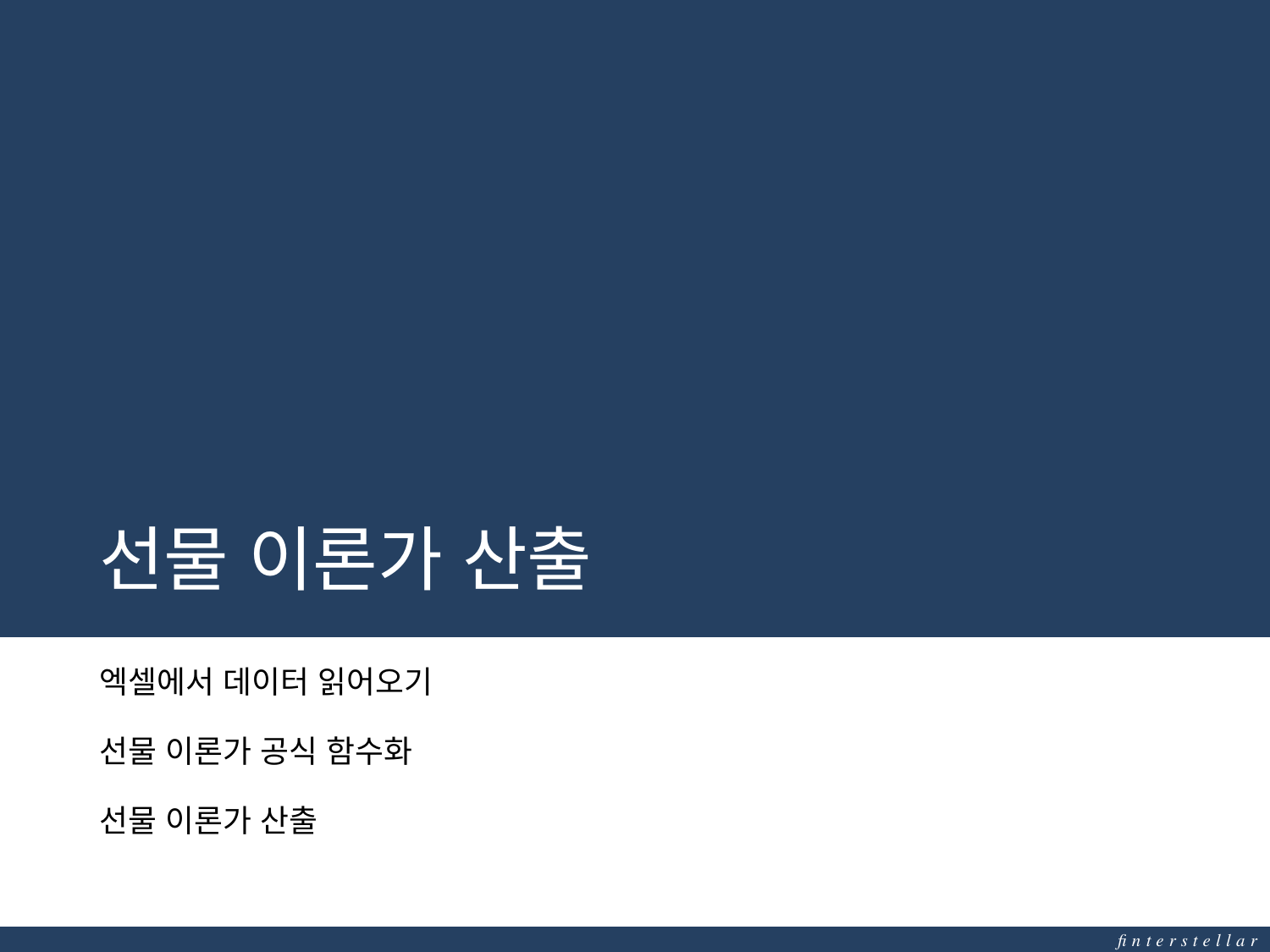

# 선물 이론가 산출
엑셀에서 데이터 읽어오기
선물 이론가 공식 함수화
선물 이론가 산출